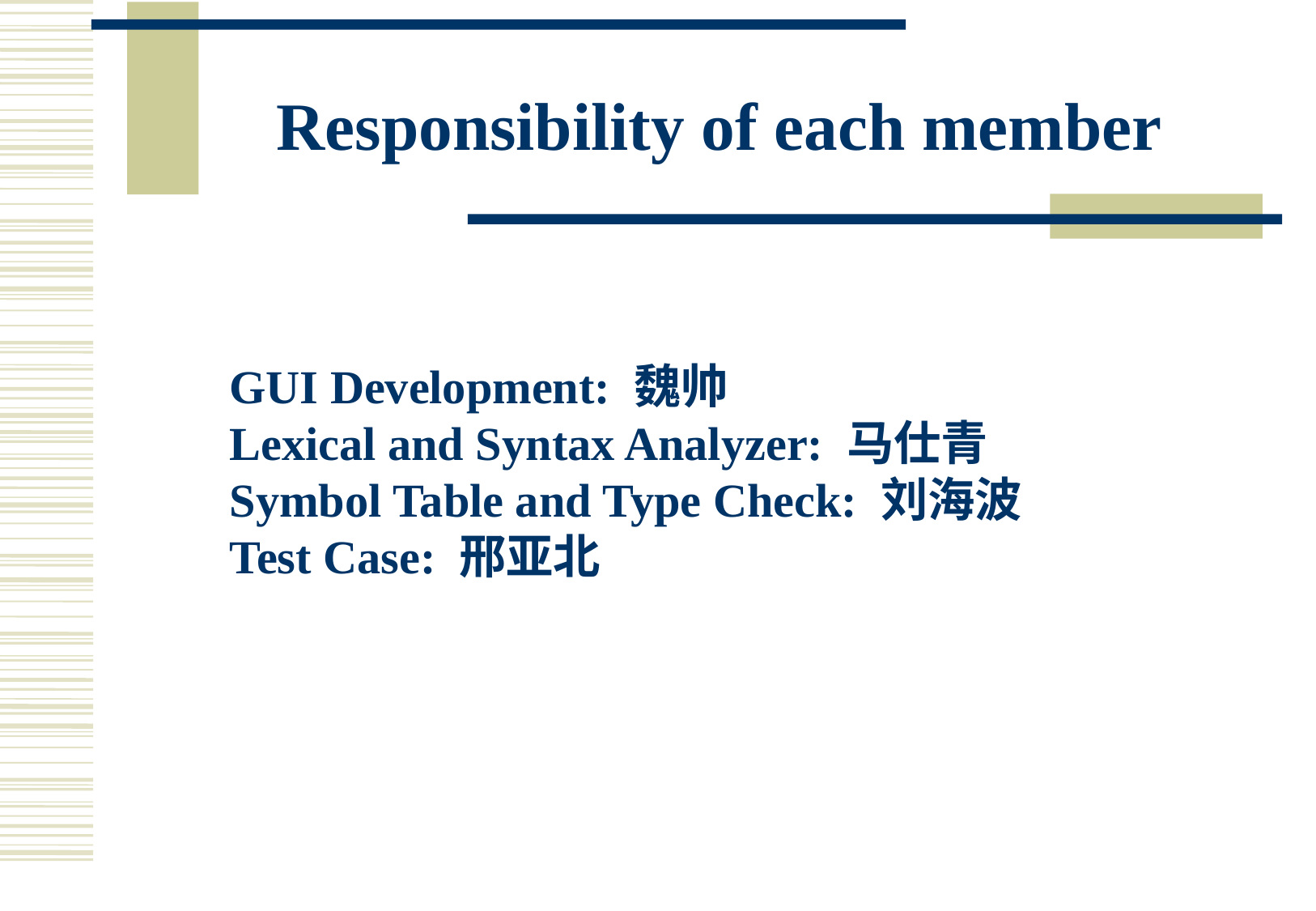

# Responsibility of each member
GUI Development: 魏帅
Lexical and Syntax Analyzer: 马仕青
Symbol Table and Type Check: 刘海波
Test Case: 邢亚北